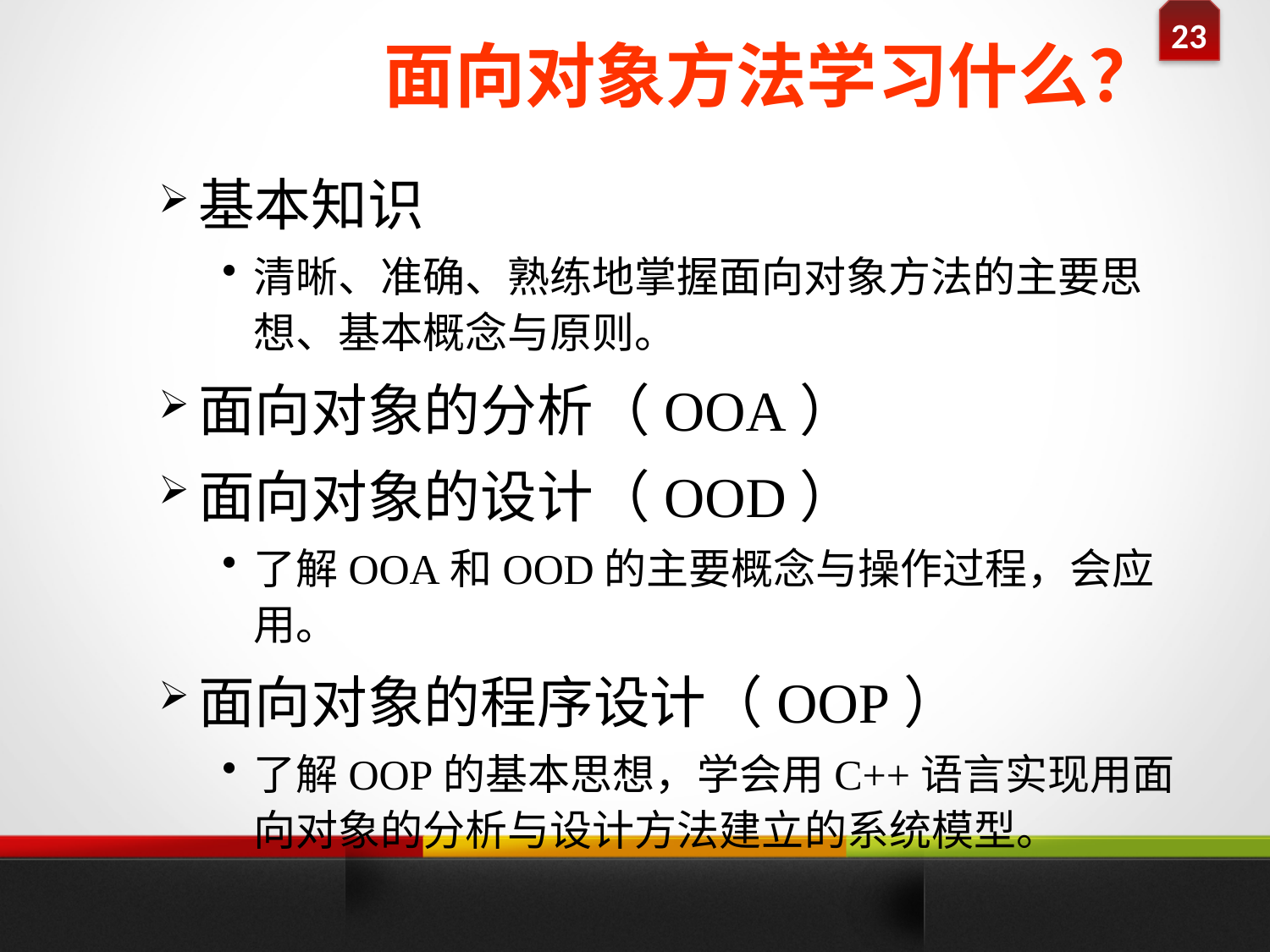

面向对象方法学习什么？
基本知识
清晰、准确、熟练地掌握面向对象方法的主要思想、基本概念与原则。
面向对象的分析（OOA）
面向对象的设计（OOD）
了解OOA和OOD的主要概念与操作过程，会应用。
面向对象的程序设计（OOP）
了解OOP的基本思想，学会用C++语言实现用面向对象的分析与设计方法建立的系统模型。